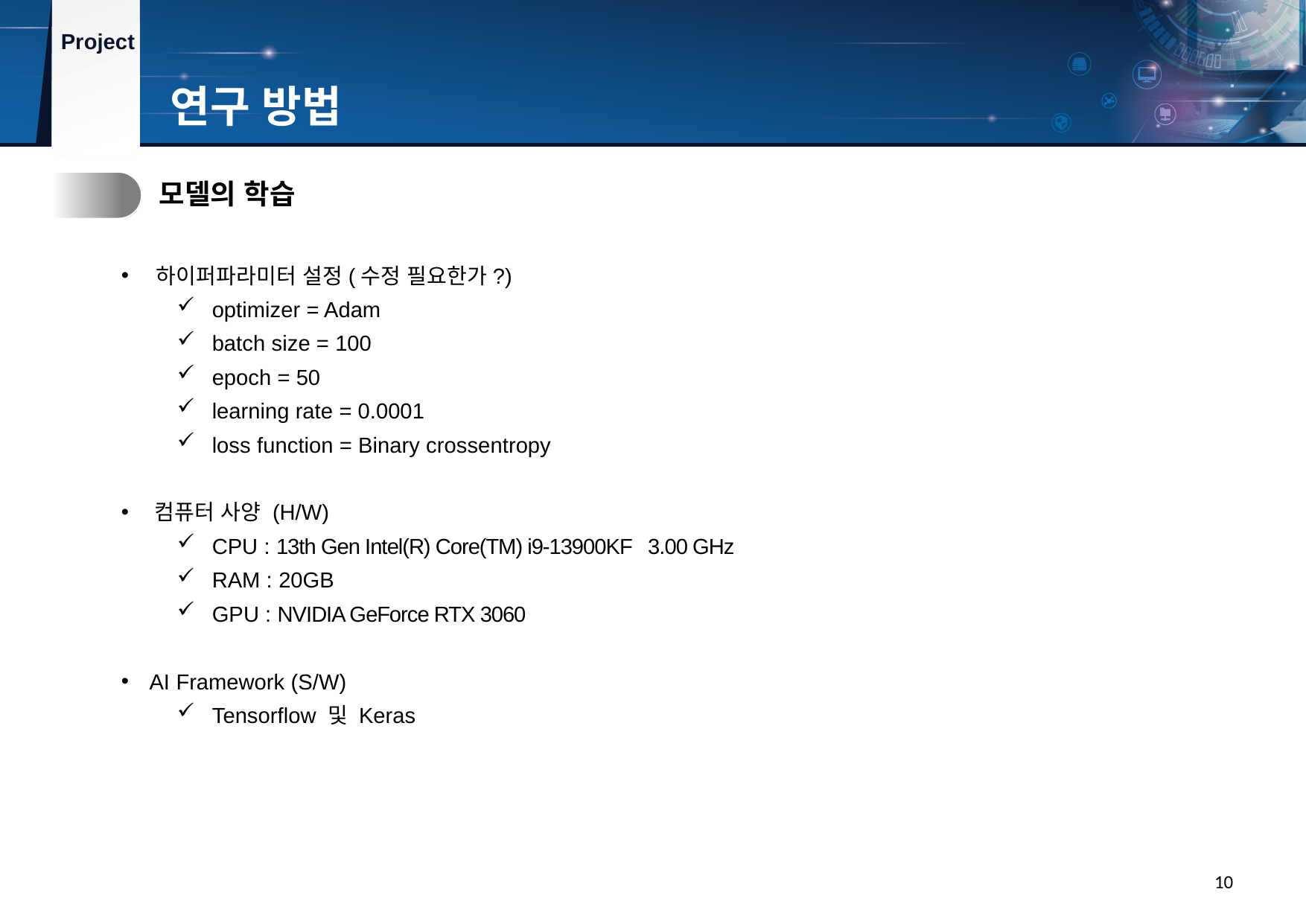

연구 방법

4.
모델의 학습
하이퍼파라미터 설정(수정 필요한가?)
optimizer = Adam
batch size = 100
epoch = 50
learning rate = 0.0001
loss function = Binary crossentropy

 컴퓨터 사양 (H/W)
CPU : 13th Gen Intel(R) Core(TM) i9-13900KF   3.00 GHz
RAM : 20GB
GPU : NVIDIA GeForce RTX 3060

 AI Framework (S/W)
Tensorflow 및 Keras
10